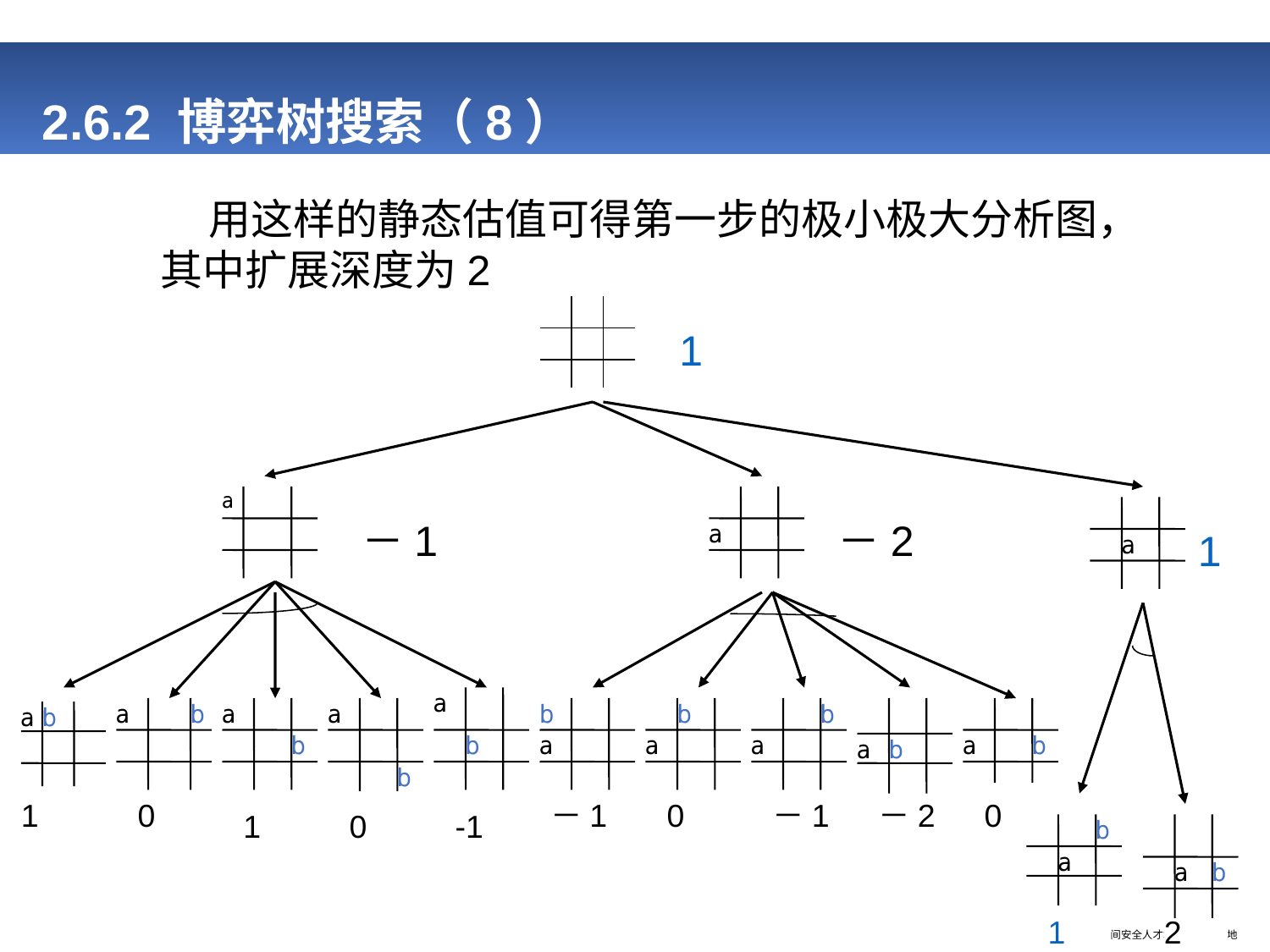

# 2.6.2 博弈树搜索（8）
    用这样的静态估值可得第一步的极小极大分析图，
其中扩展深度为2
|  |  |  |
| --- | --- | --- |
|  |  |  |
|  |  |  |
1

a

a

a

－1

－2

1

a

a

b

a

a

a

b

b

b

b

1
0
1
0
-1

b

b

b

a

a

a

a

b

a

b

－1
0
－1
－2
0

b

a

a
b

1
2